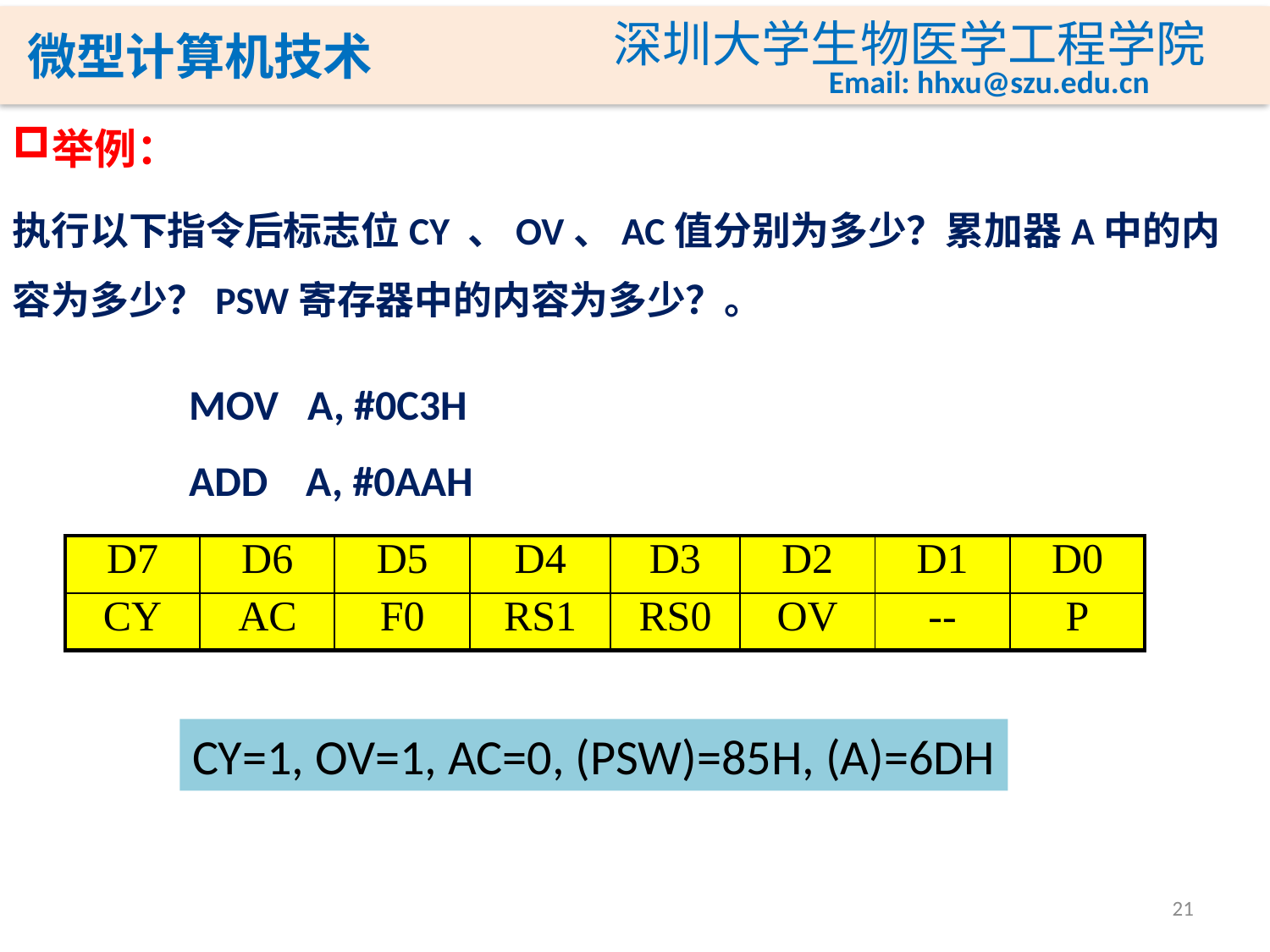

举例：
执行以下指令后标志位CY 、OV、AC值分别为多少？累加器A中的内容为多少？PSW寄存器中的内容为多少？。
MOV   A, #0C3H
ADD    A, #0AAH
| D7 | D6 | D5 | D4 | D3 | D2 | D1 | D0 |
| --- | --- | --- | --- | --- | --- | --- | --- |
| CY | AC | F0 | RS1 | RS0 | OV | -- | P |
CY=1, OV=1, AC=0, (PSW)=85H, (A)=6DH
21